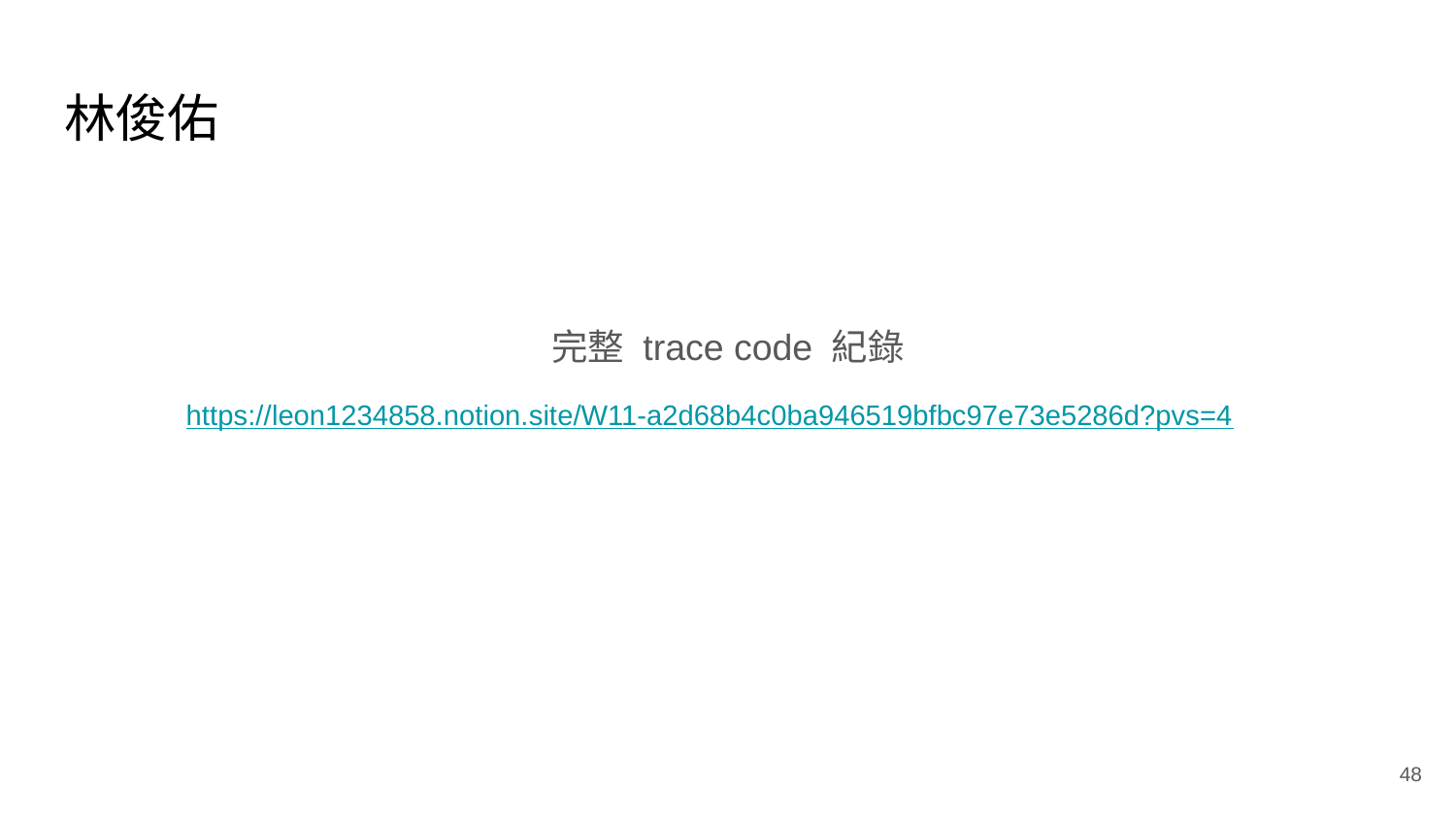

# 林俊佑
完整 trace code 紀錄
https://leon1234858.notion.site/W11-a2d68b4c0ba946519bfbc97e73e5286d?pvs=4
48